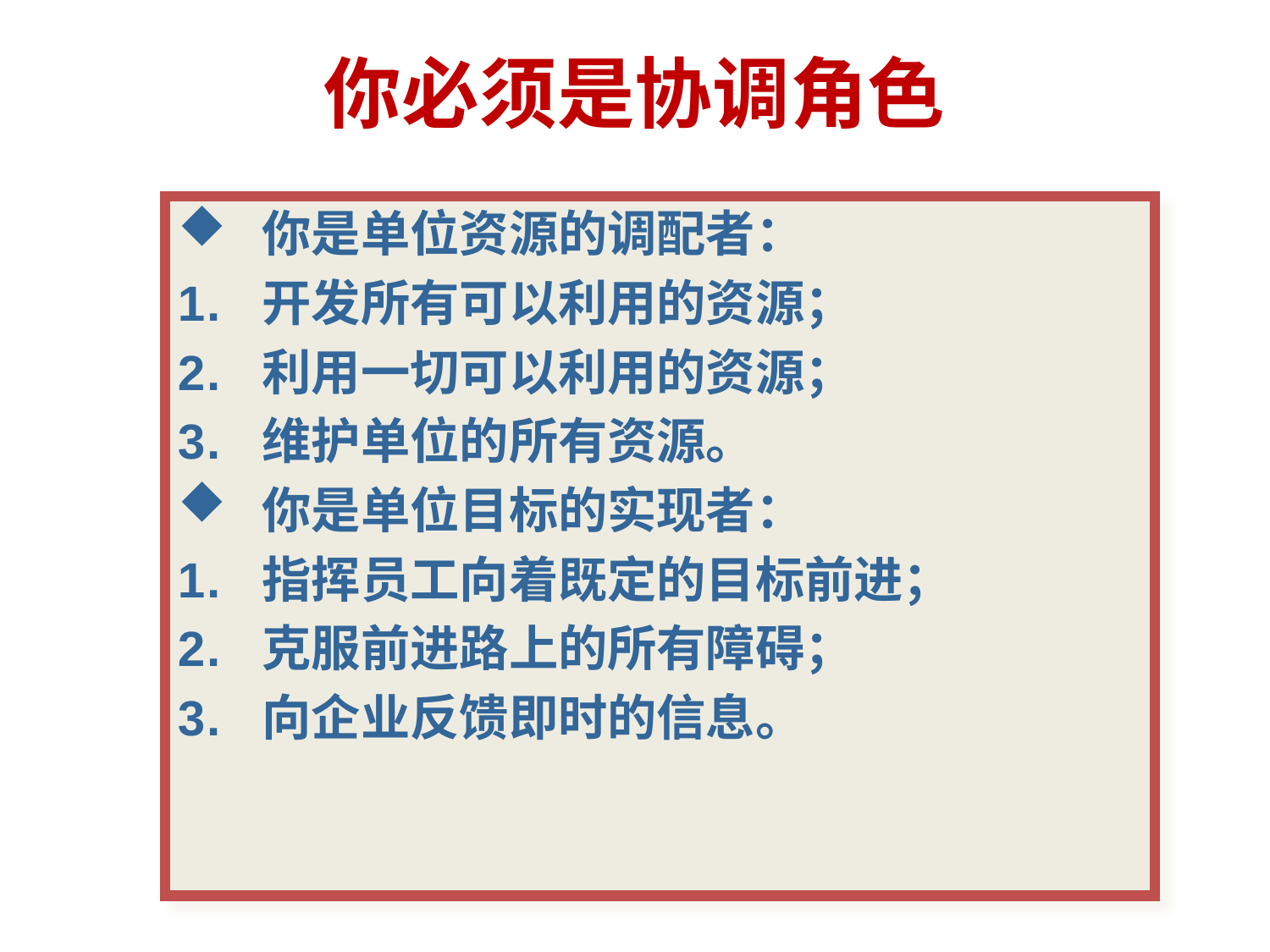

# 你必须是协调角色
你是单位资源的调配者：
开发所有可以利用的资源；
利用一切可以利用的资源；
维护单位的所有资源。
你是单位目标的实现者：
指挥员工向着既定的目标前进；
克服前进路上的所有障碍；
向企业反馈即时的信息。